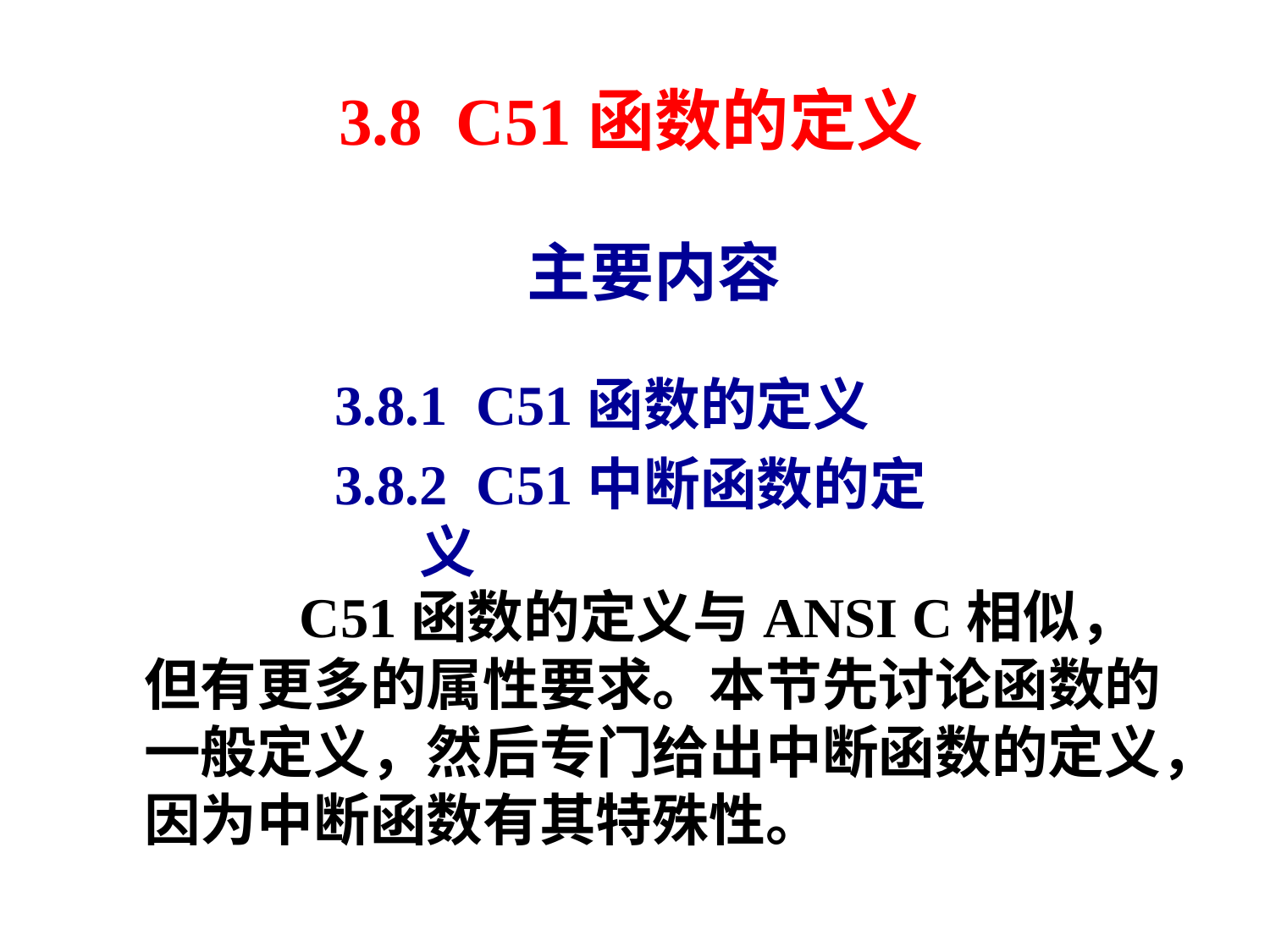

# 3.8  C51函数的定义
主要内容

3.8.1  C51函数的定义
3.8.2  C51中断函数的定义
		  C51函数的定义与ANSI C相似，但有更多的属性要求。本节先讨论函数的一般定义，然后专门给出中断函数的定义，因为中断函数有其特殊性。